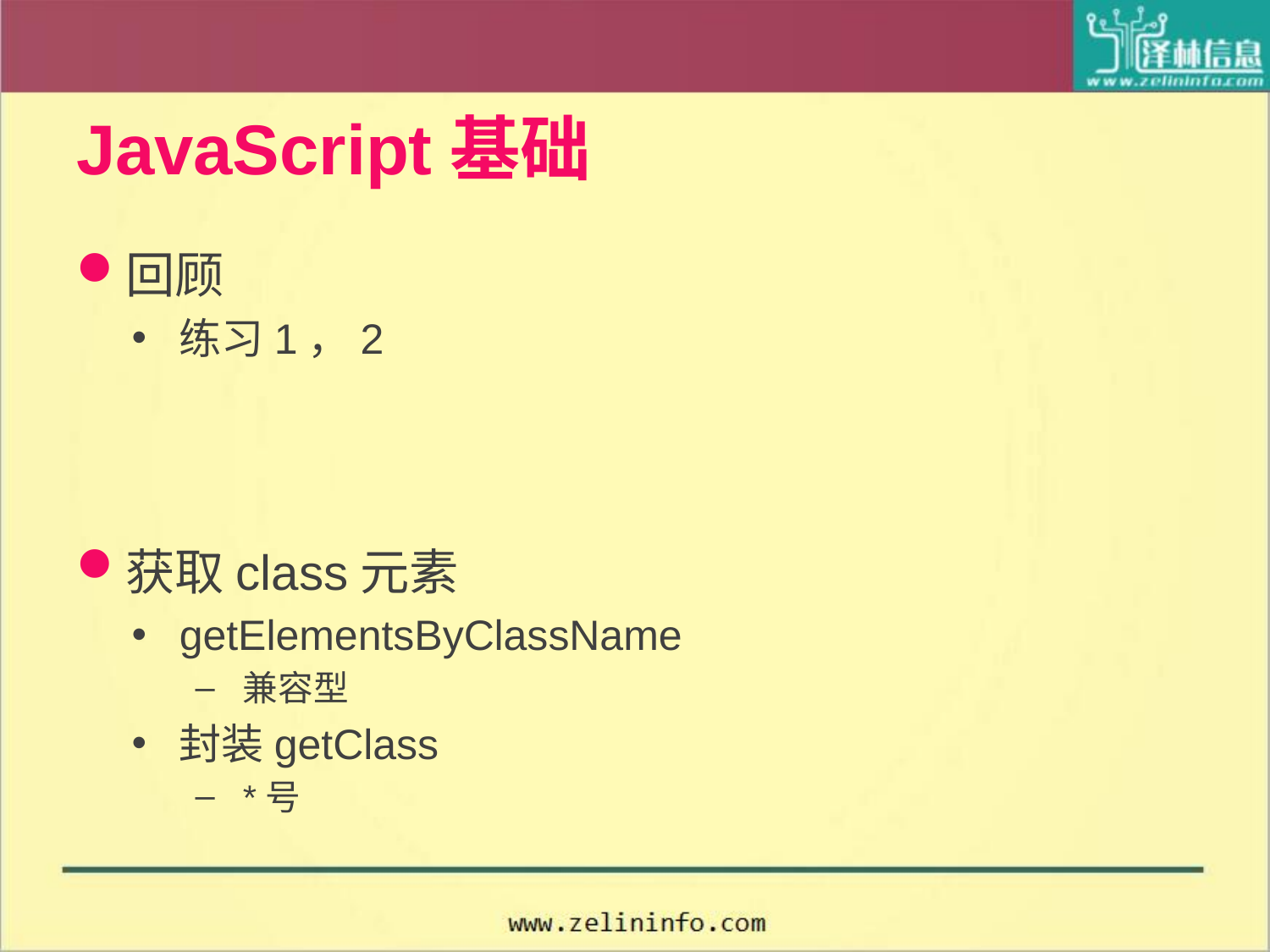

# JavaScript基础
回顾
练习1，2

获取class元素
getElementsByClassName
兼容型
封装getClass
*号